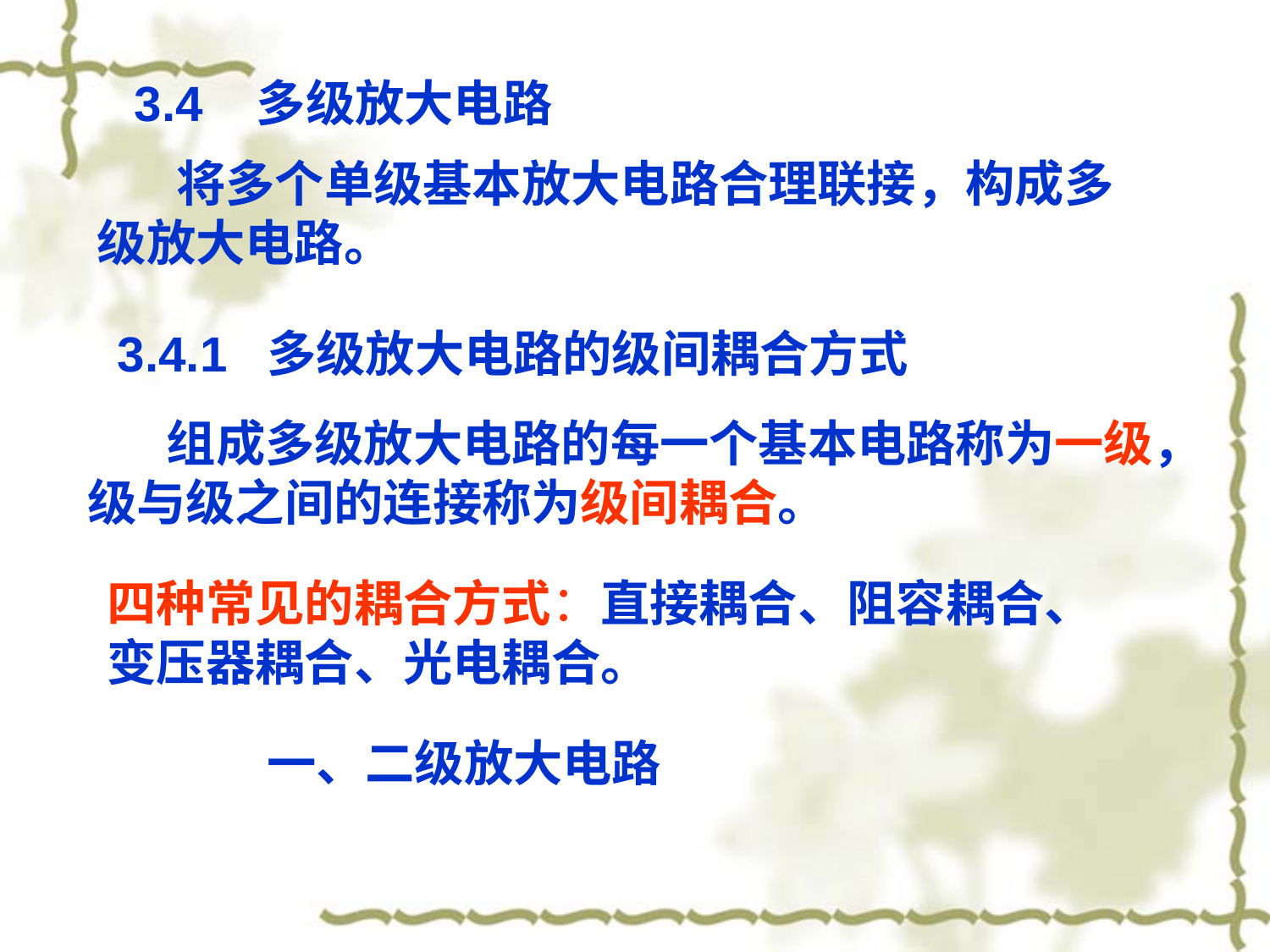

3.4   多级放大电路
      将多个单级基本放大电路合理联接，构成多级放大电路。
3.4.1  多级放大电路的级间耦合方式
      组成多级放大电路的每一个基本电路称为一级，级与级之间的连接称为级间耦合。
四种常见的耦合方式：直接耦合、阻容耦合、变压器耦合、光电耦合。
一、二级放大电路
107